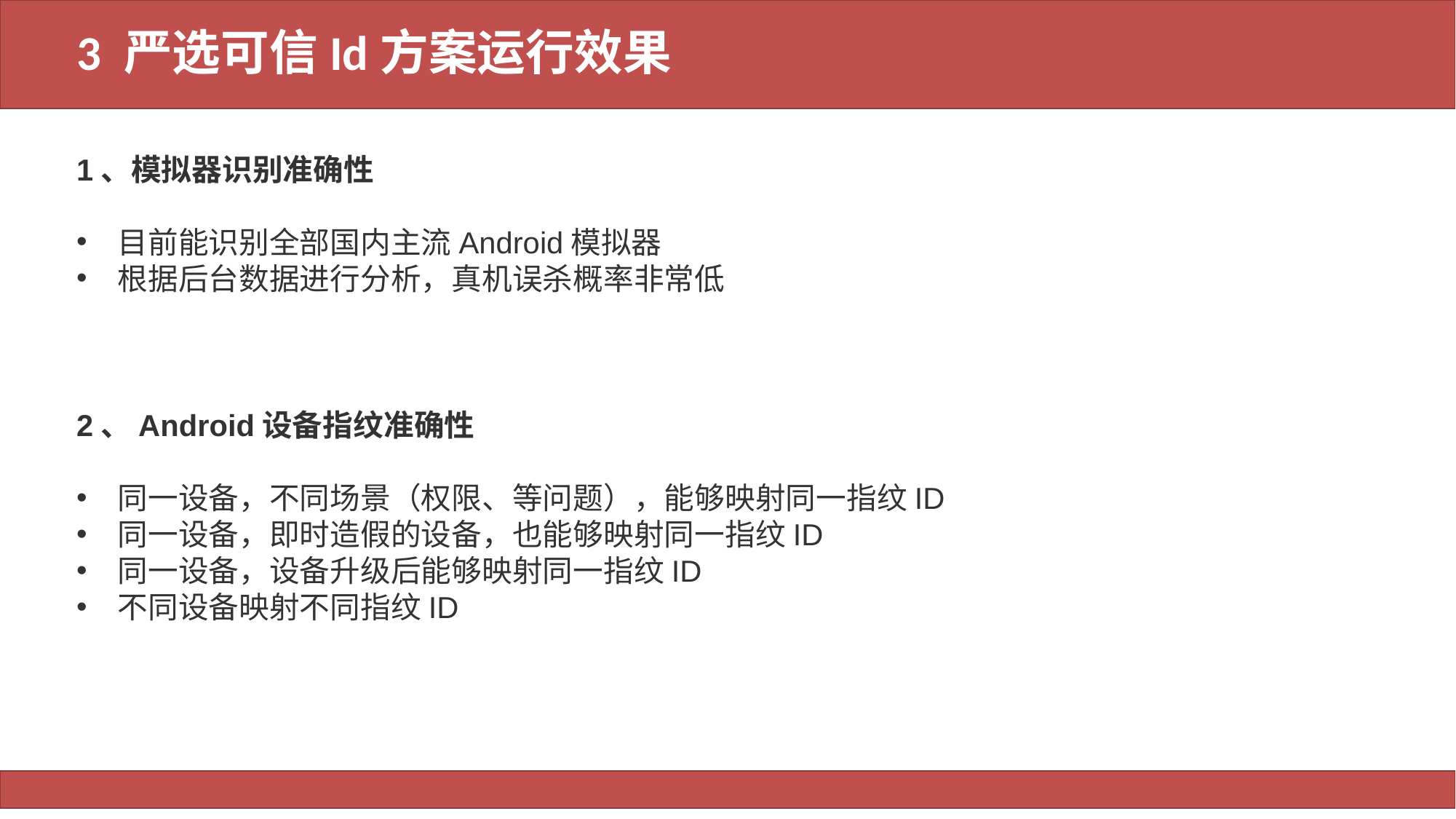

# 3 严选可信Id方案运行效果

1、模拟器识别准确性

目前能识别全部国内主流Android模拟器
根据后台数据进行分析，真机误杀概率非常低

2、Android设备指纹准确性

同一设备，不同场景（权限、等问题），能够映射同一指纹ID
同一设备，即时造假的设备，也能够映射同一指纹ID
同一设备，设备升级后能够映射同一指纹ID
不同设备映射不同指纹ID